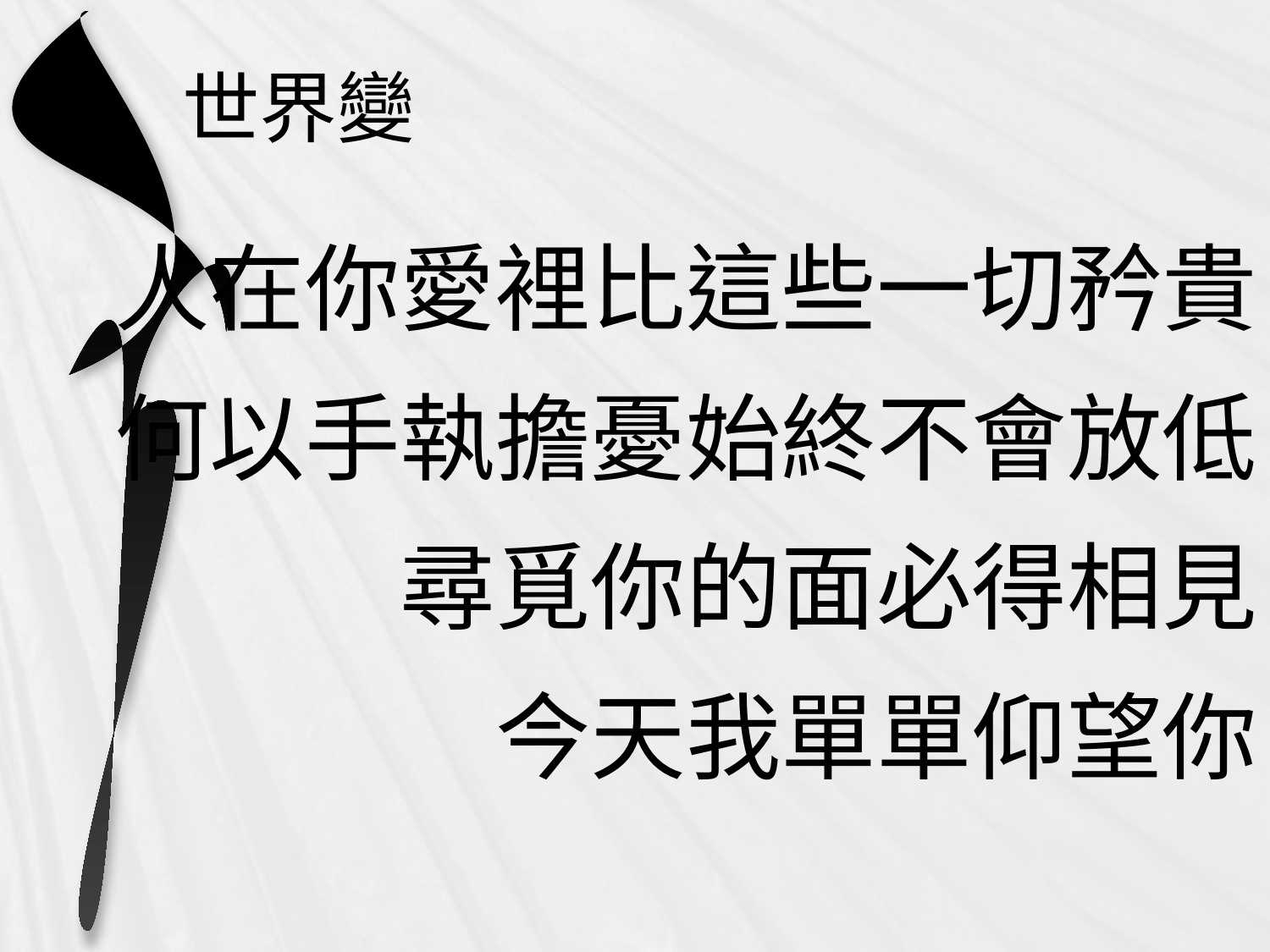

# 世界變
人在你愛裡比這些一切矜貴
何以手執擔憂始終不會放低
尋覓你的面必得相見
今天我單單仰望你